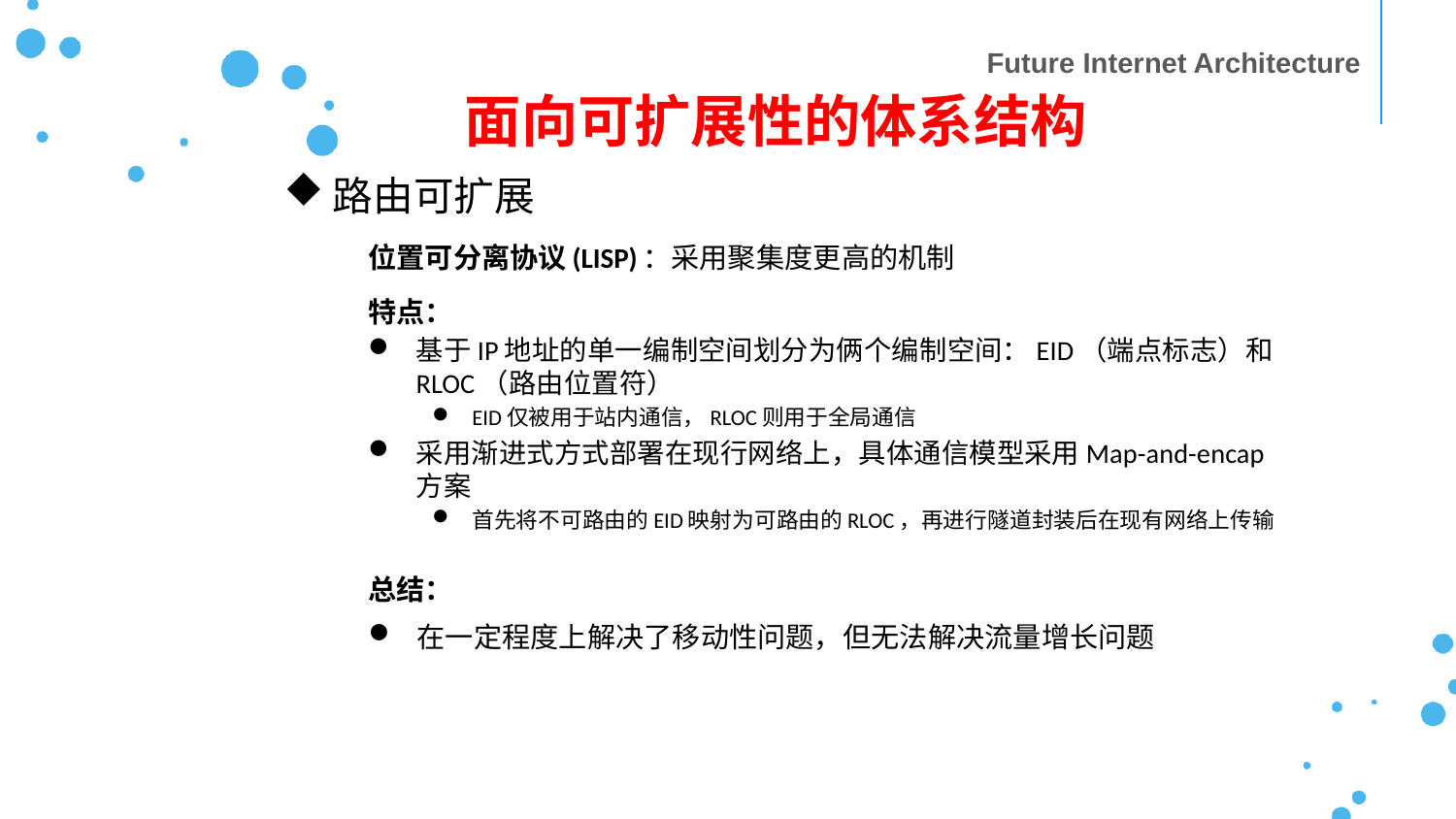

Future Internet Architecture
面向可扩展性的体系结构
路由可扩展
位置可分离协议(LISP)：采用聚集度更高的机制
特点：
基于IP地址的单一编制空间划分为俩个编制空间：EID（端点标志）和RLOC（路由位置符）
EID仅被用于站内通信，RLOC则用于全局通信
采用渐进式方式部署在现行网络上，具体通信模型采用Map-and-encap方案
首先将不可路由的EID映射为可路由的RLOC，再进行隧道封装后在现有网络上传输
总结：
在一定程度上解决了移动性问题，但无法解决流量增长问题